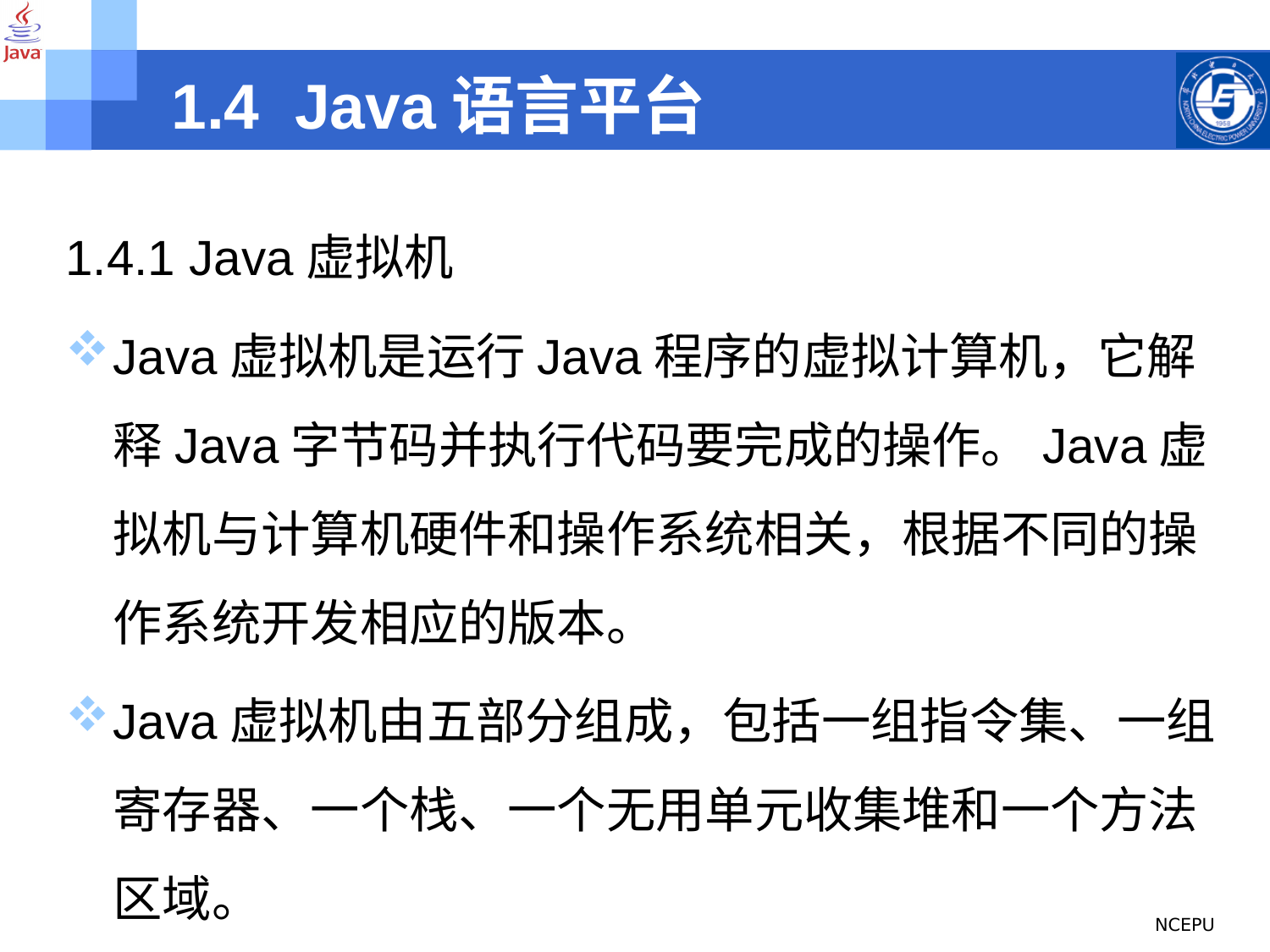

# 1.4  Java语言平台
1.4.1 Java虚拟机
Java虚拟机是运行Java程序的虚拟计算机，它解释Java字节码并执行代码要完成的操作。Java虚拟机与计算机硬件和操作系统相关，根据不同的操作系统开发相应的版本。
Java虚拟机由五部分组成，包括一组指令集、一组寄存器、一个栈、一个无用单元收集堆和一个方法区域。
NCEPU